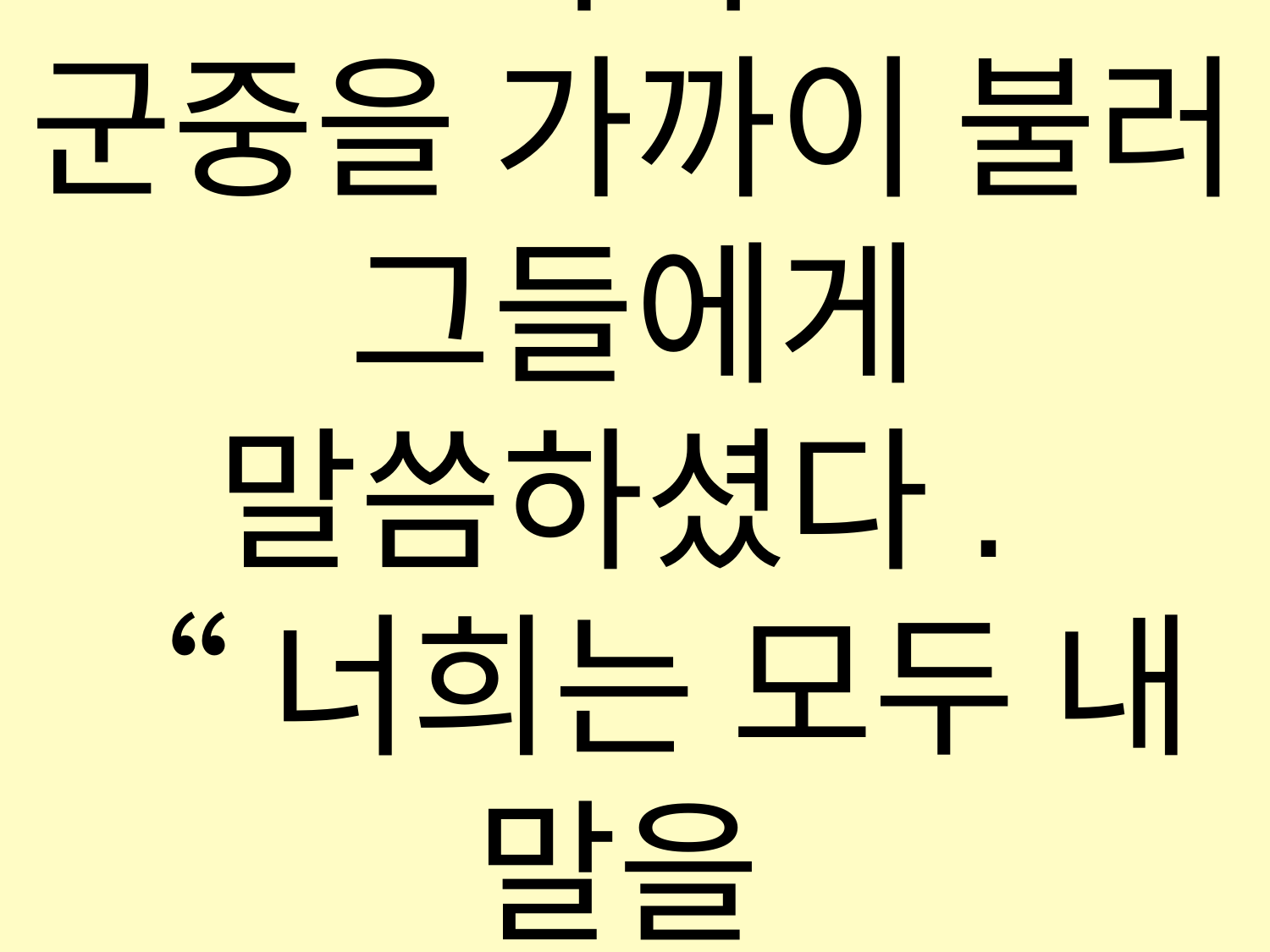

나서 예수님께서는 다시
군중을 가까이 불러
그들에게 말씀하셨다.
“너희는 모두 내 말을
듣고 깨달아라. 사람